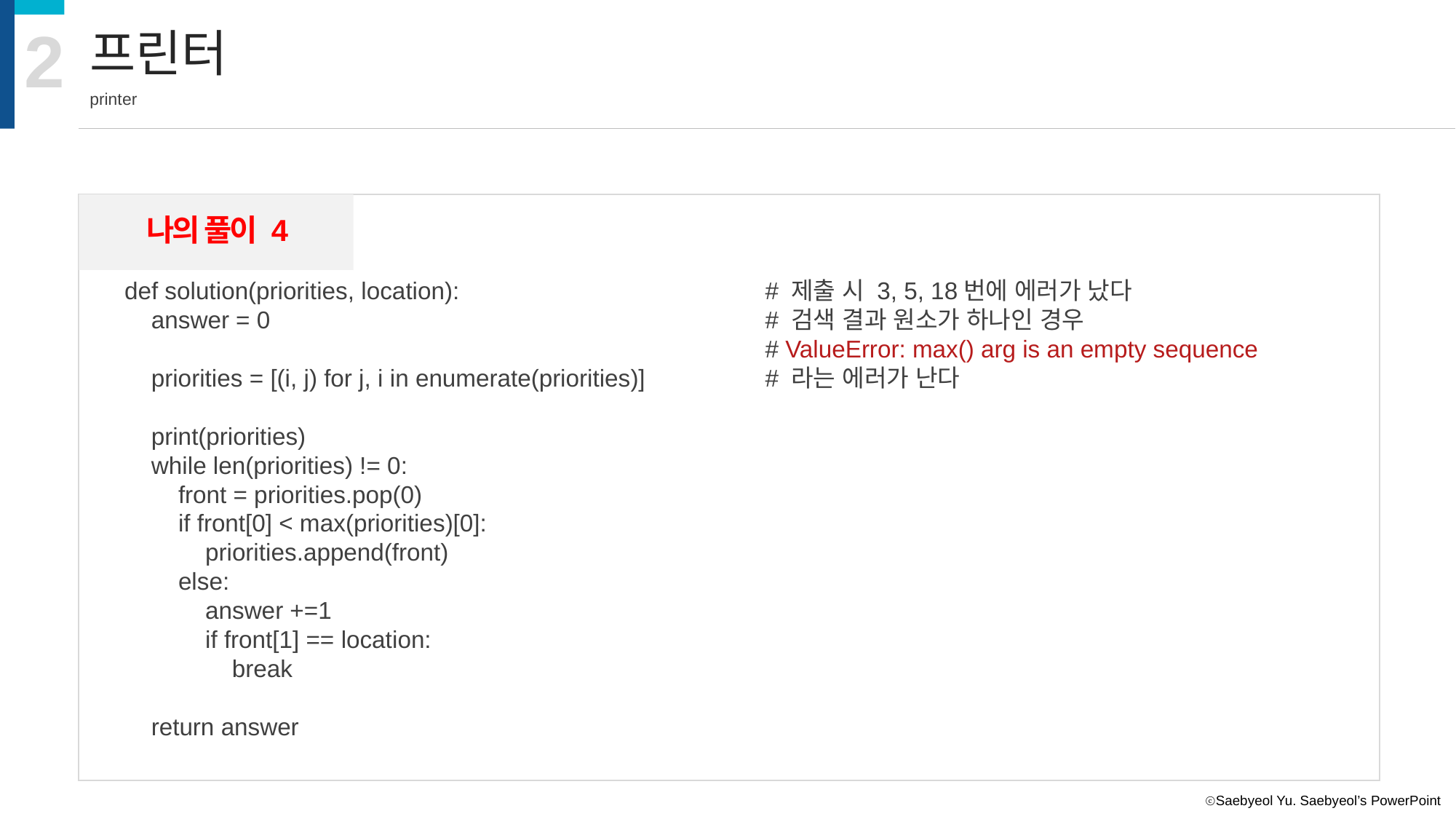

2
프린터
printer

나의 풀이 4
def solution(priorities, location):
    answer = 0

    priorities = [(i, j) for j, i in enumerate(priorities)]

    print(priorities)
    while len(priorities) != 0:
        front = priorities.pop(0)
        if front[0] < max(priorities)[0]:
            priorities.append(front)
        else:
            answer +=1
            if front[1] == location:
                break

    return answer
# 제출 시 3, 5, 18번에 에러가 났다
# 검색 결과 원소가 하나인 경우
# ValueError: max() arg is an empty sequence
# 라는 에러가 난다